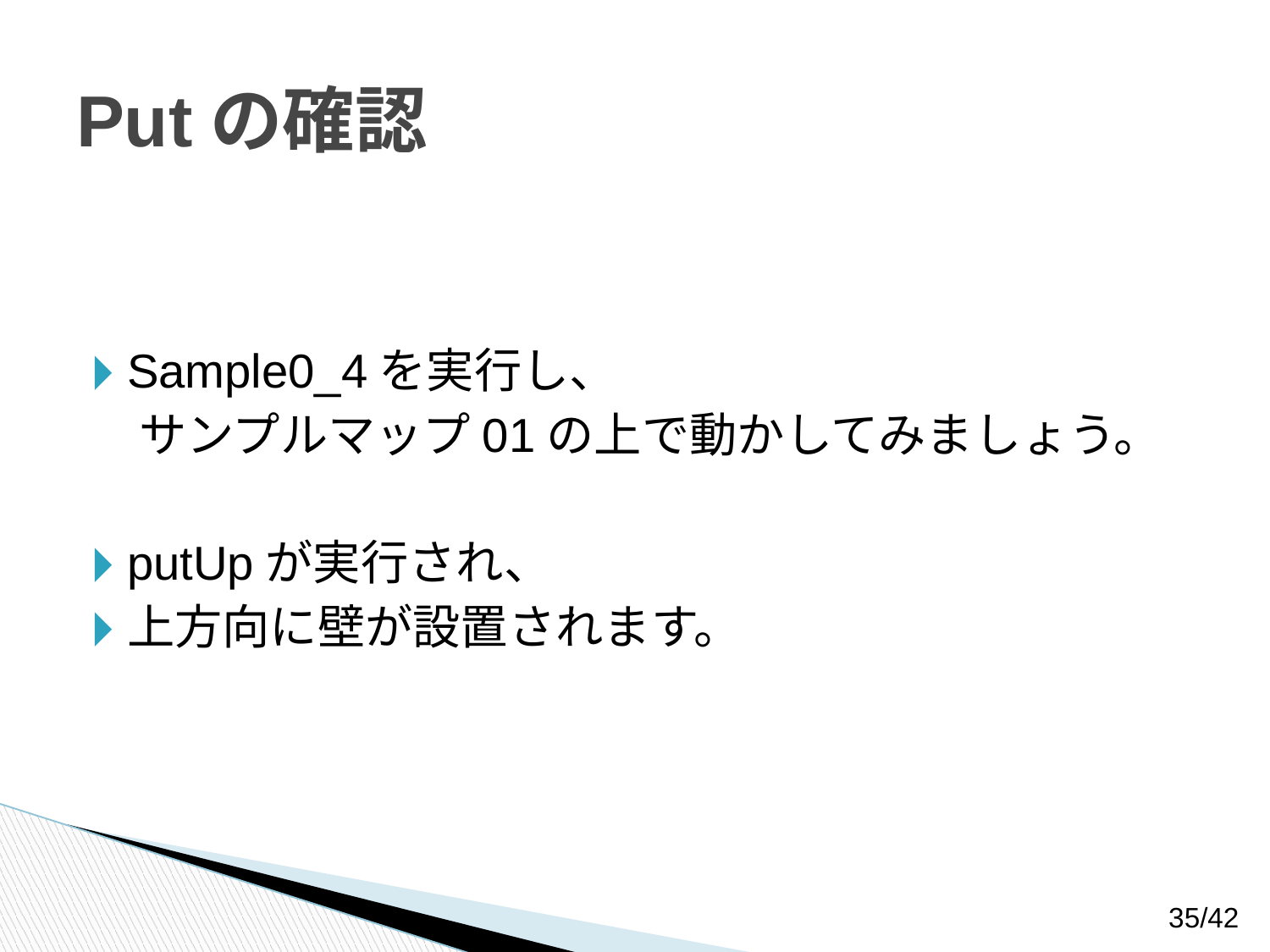

# Putの確認

Sample0_4を実行し、
　サンプルマップ01の上で動かしてみましょう。

putUpが実行され、
上方向に壁が設置されます。
35/42